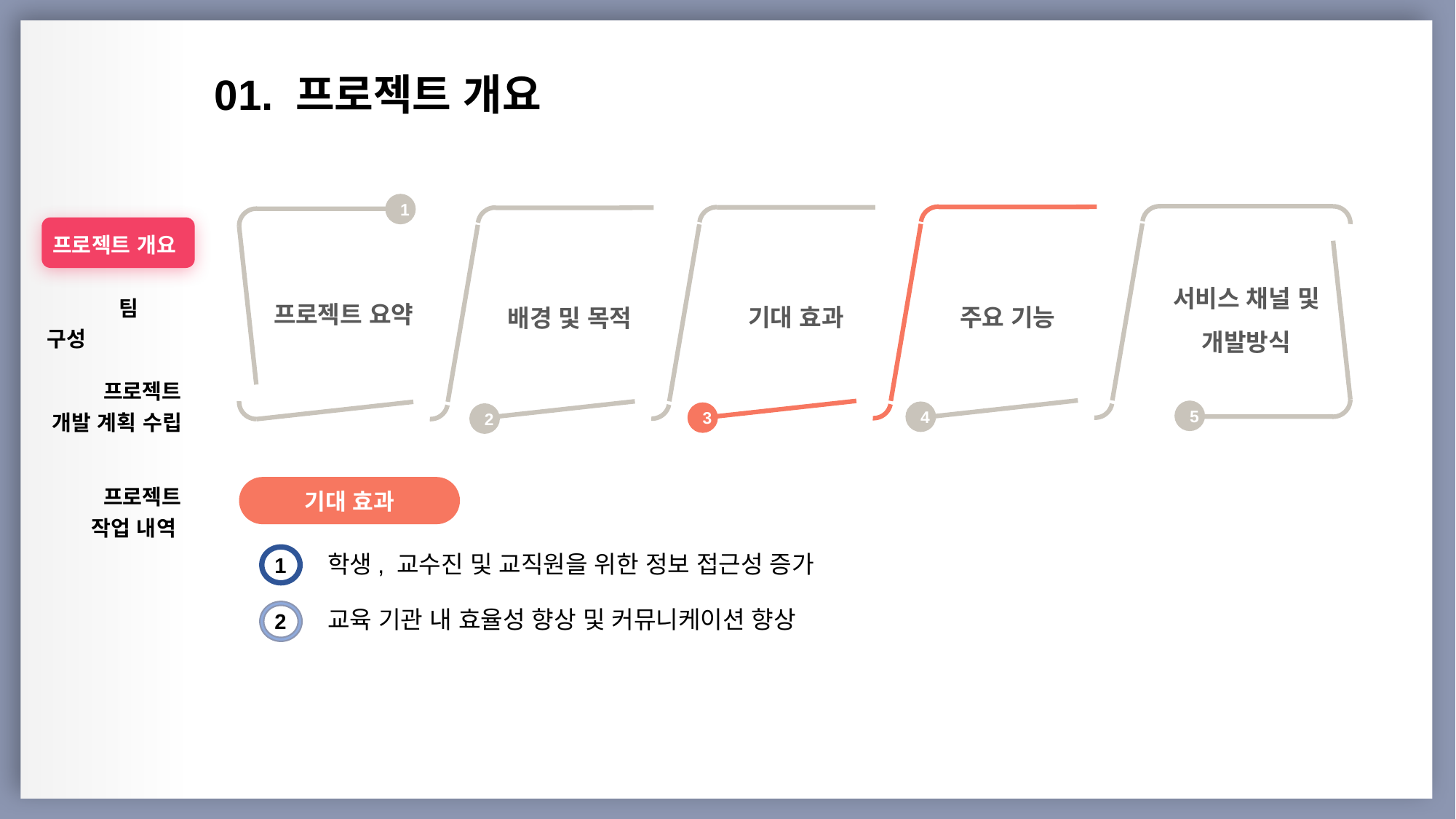

01. 프로젝트 개요
|  |
| --- |
| 프로젝트 개요 |
| 팀 구성 |
| 프로젝트 개발 계획 수립 |
| 프로젝트 작업 내역 |
|  |
|  |
|  |
|  |
1

서비스 채널 및 개발방식
프로젝트 요약
기대 효과
주요 기능
배경 및 목적
5
4
3
2
기대 효과
학생, 교수진 및 교직원을 위한 정보 접근성 증가

1
교육 기관 내 효율성 향상 및 커뮤니케이션 향상

2